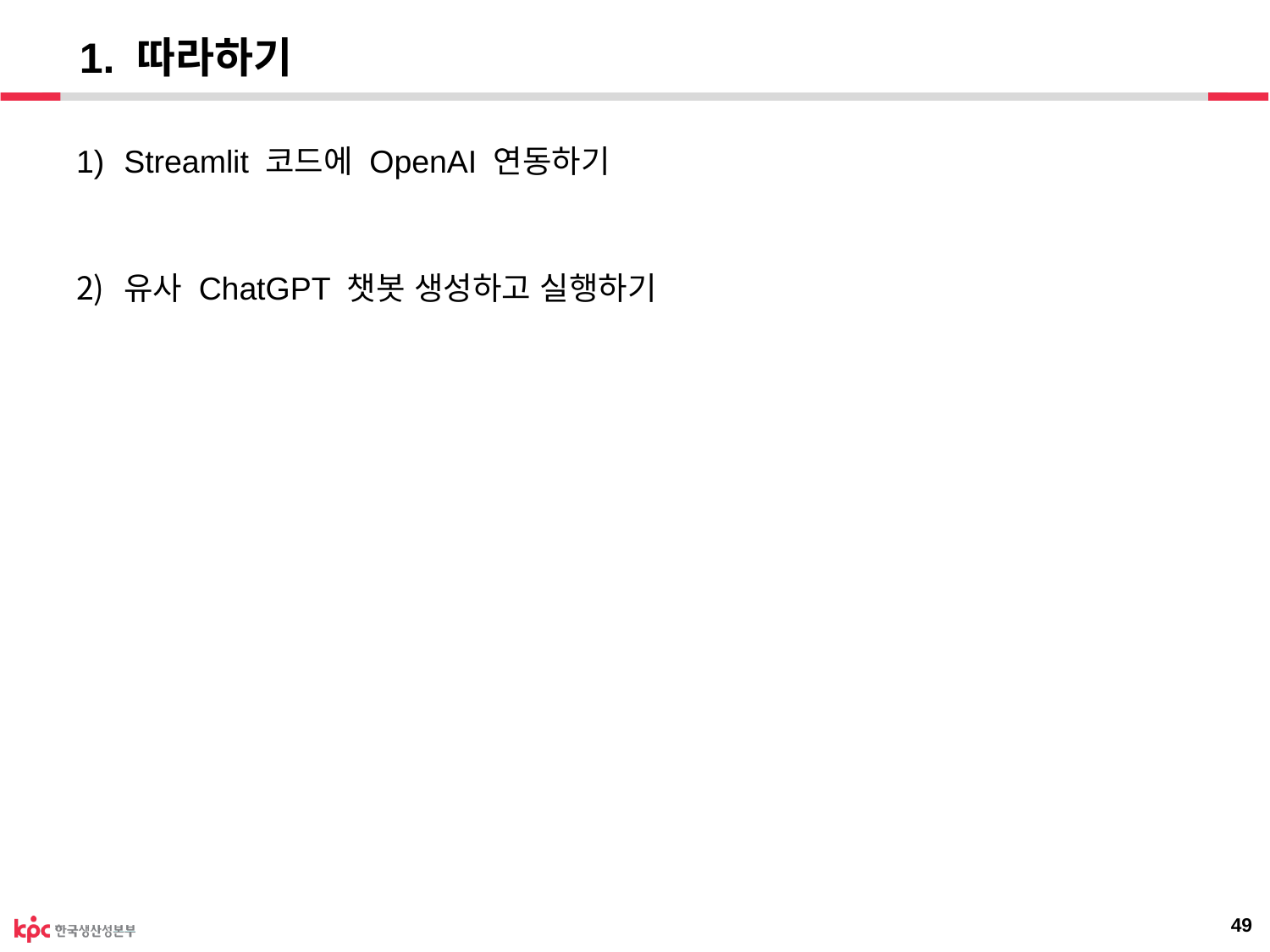

# 1. 따라하기
Streamlit 코드에 OpenAI 연동하기

유사 ChatGPT 챗봇 생성하고 실행하기